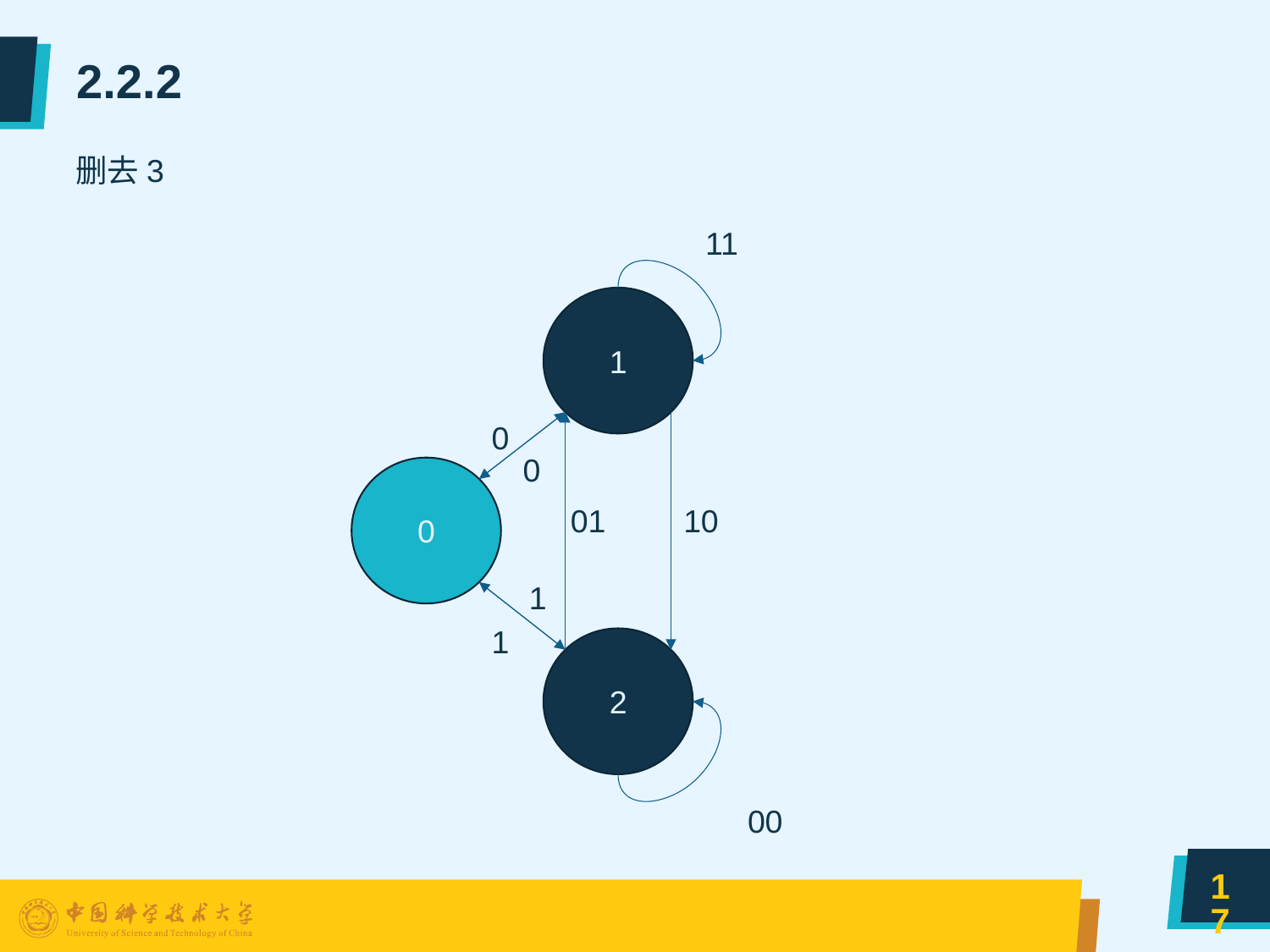

# 2.2.2
删去3
11
1
0
0
0
01
10
1
1
2
00
17